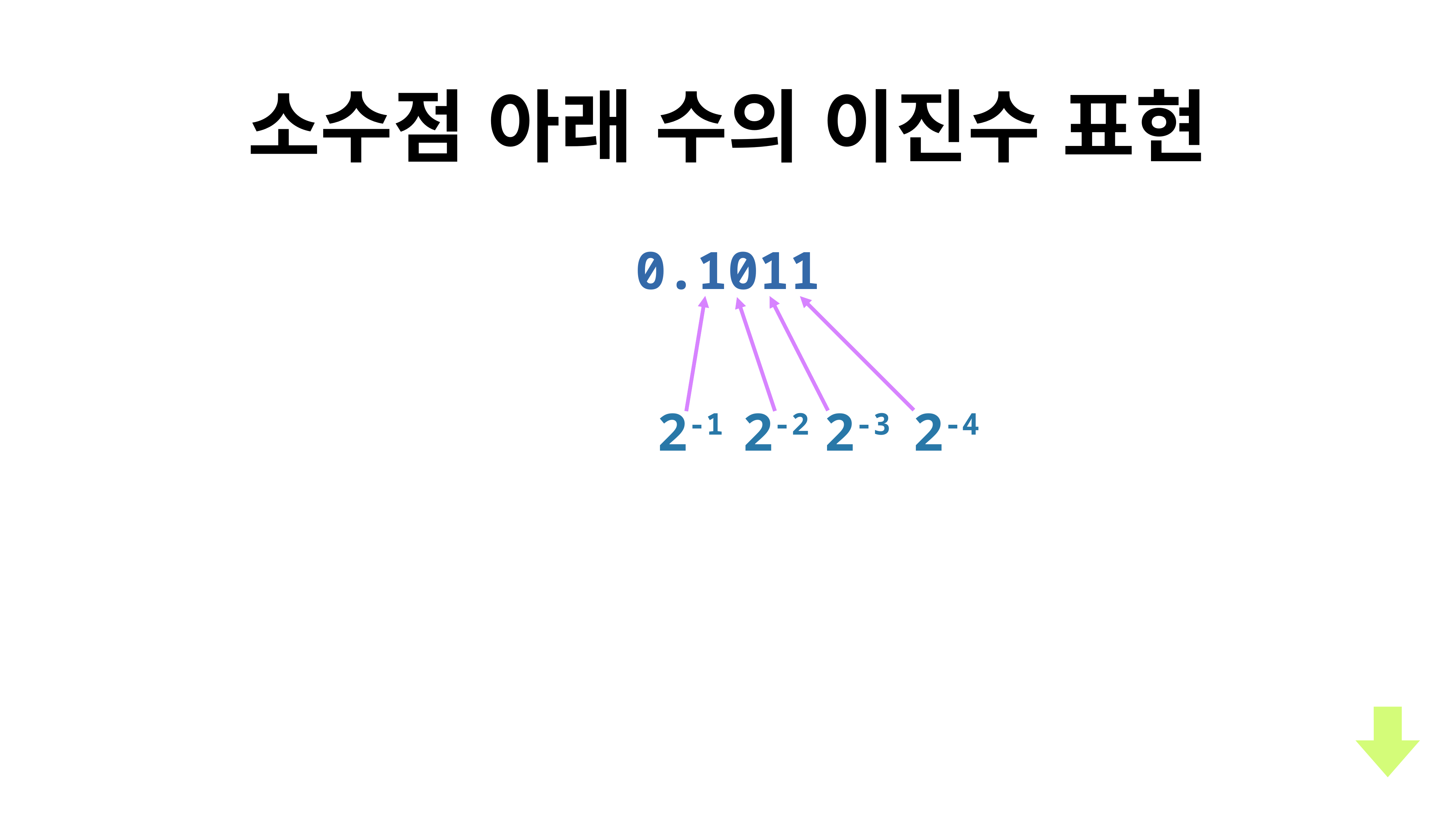

소수점 아래 수의 이진수 표현
0.1011

2-1
2-2
2-3
2-4